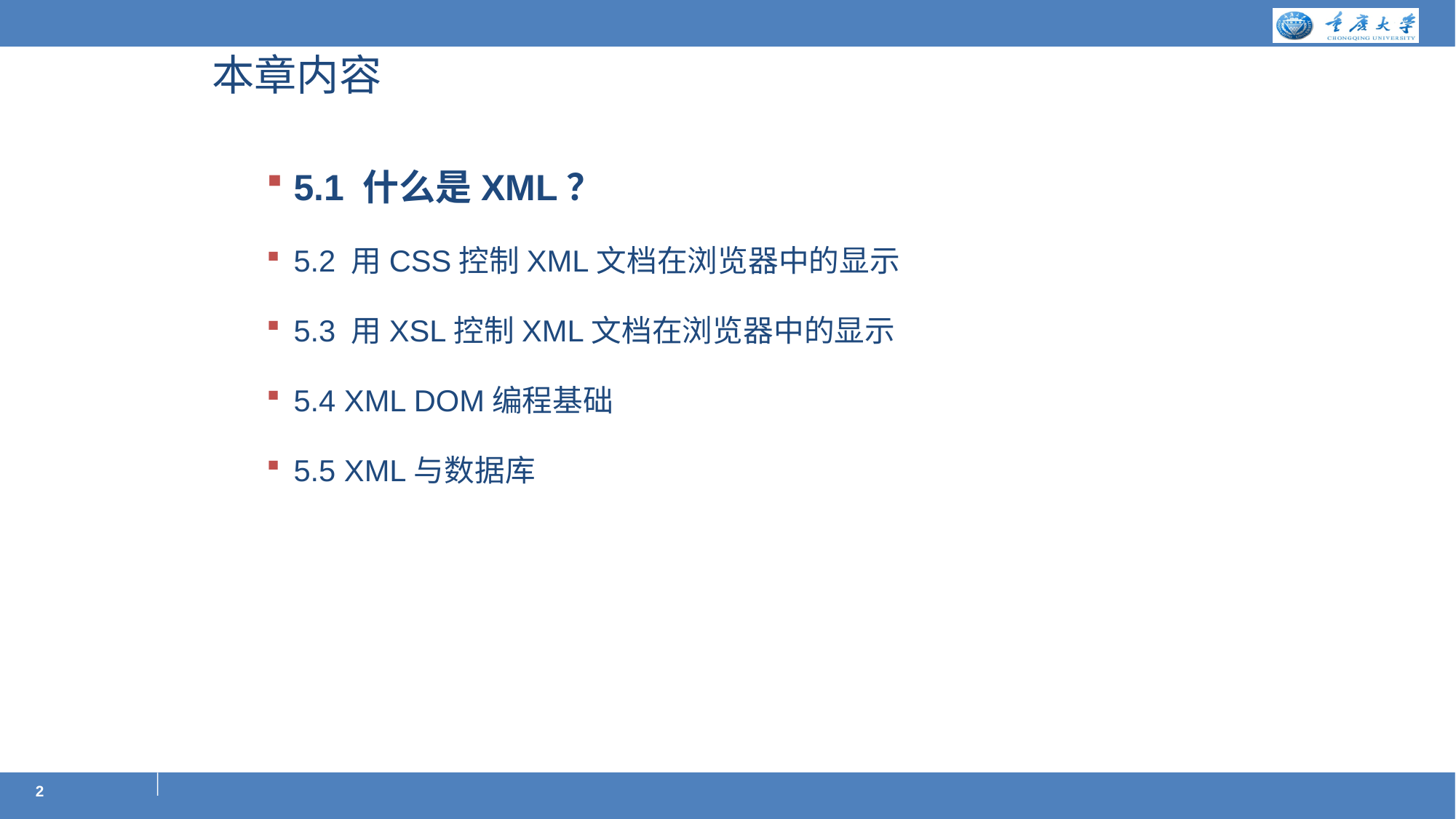

# 本章内容
5.1 什么是XML？
5.2 用CSS控制XML文档在浏览器中的显示
5.3 用XSL控制XML文档在浏览器中的显示
5.4 XML DOM编程基础
5.5 XML与数据库
2